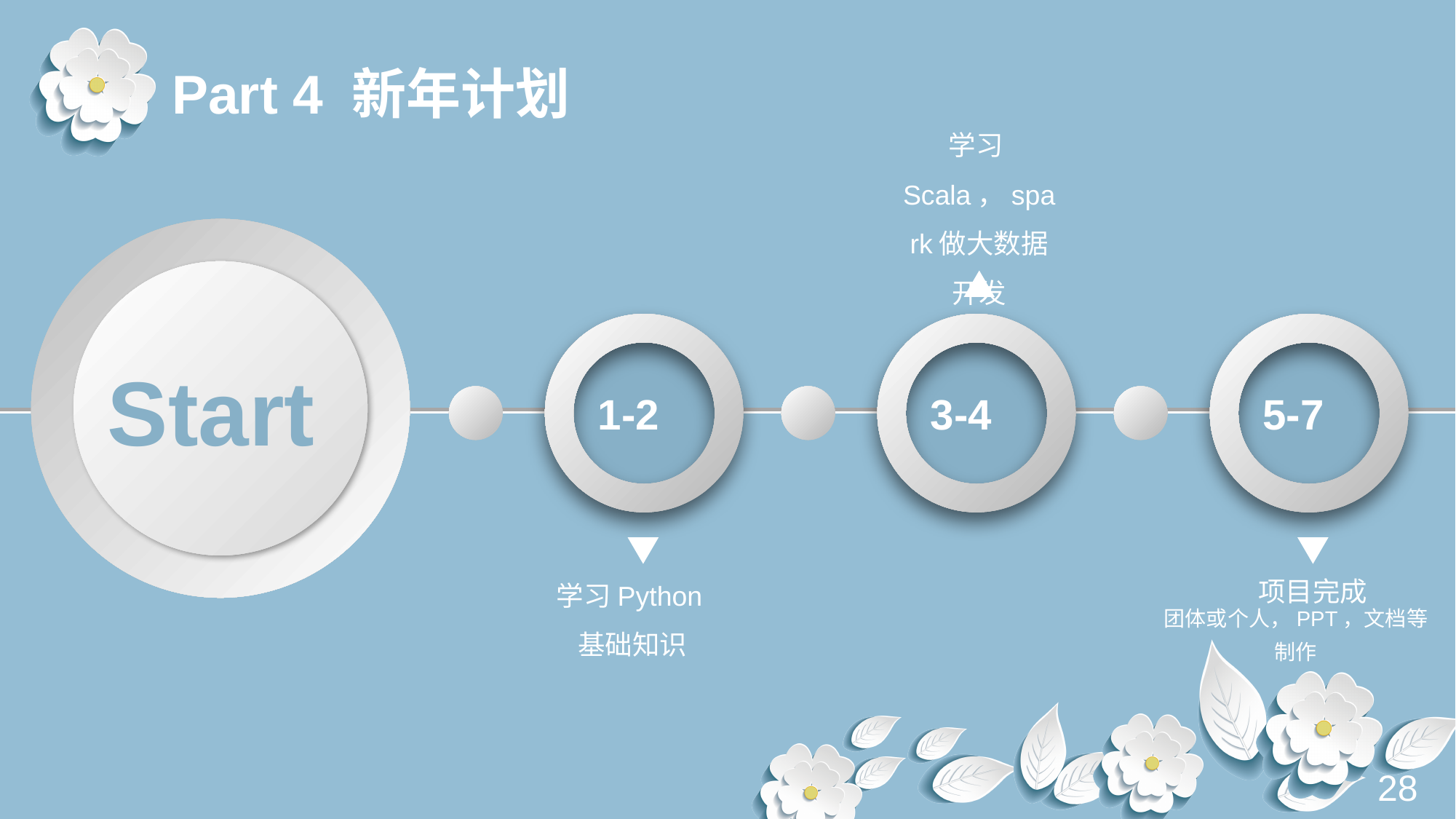

Part 4 新年计划
学习Scala，spark做大数据开发

Start

1-2
3-4
5-7

项目完成
学习Python基础知识

团体或个人，PPT，文档等制作
28
延时符